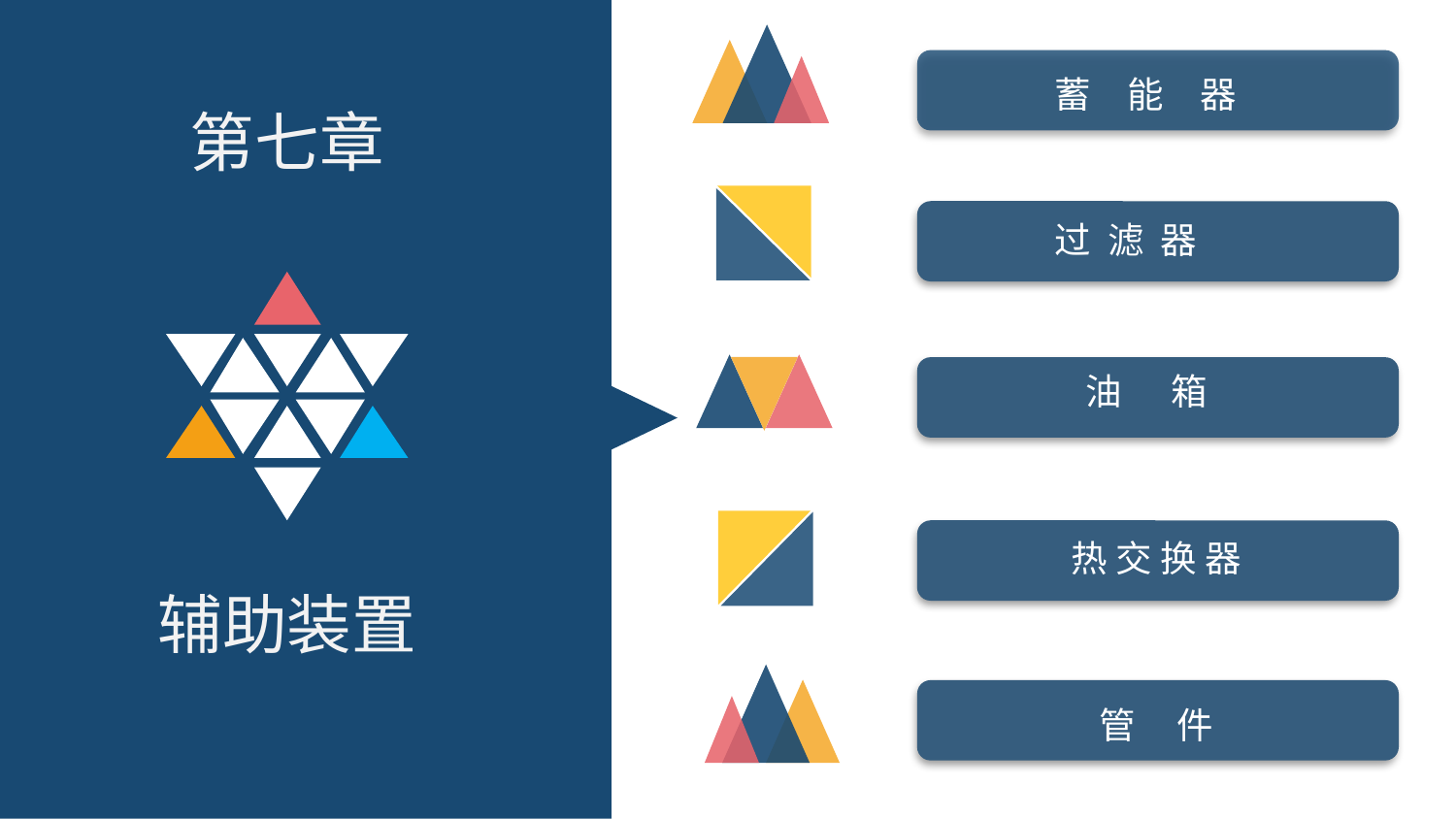

蓄　能　器
第七章
过  滤  器
油      箱
热 交 换 器
辅助装置
管     件